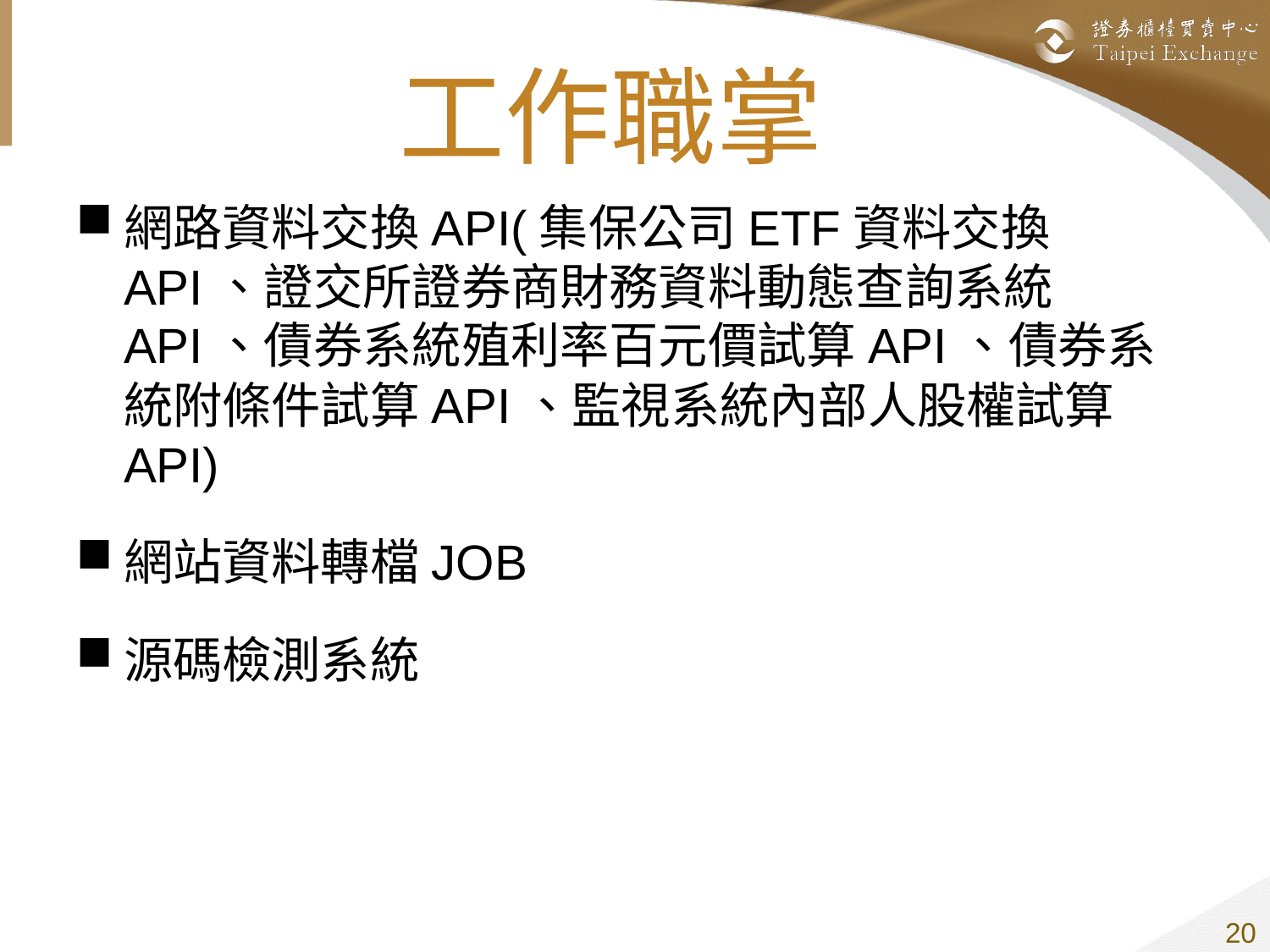

# 工作職掌
網路資料交換API(集保公司ETF資料交換API、證交所證券商財務資料動態查詢系統API、債券系統殖利率百元價試算API、債券系統附條件試算API、監視系統內部人股權試算API)
網站資料轉檔JOB
源碼檢測系統